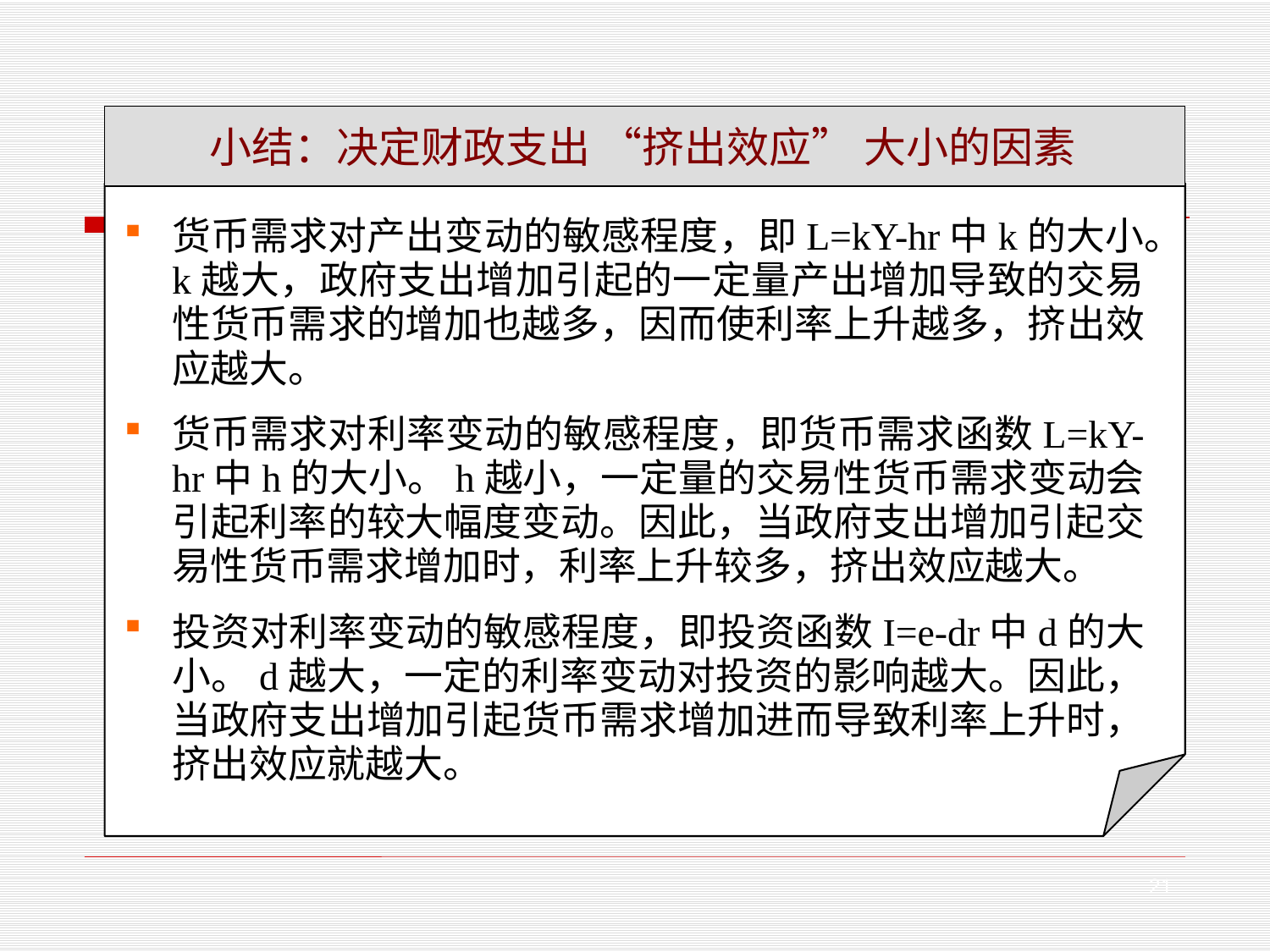

小结：决定财政支出 “挤出效应” 大小的因素

货币需求对产出变动的敏感程度，即L=kY-hr中k的大小。k越大，政府支出增加引起的一定量产出增加导致的交易性货币需求的增加也越多，因而使利率上升越多，挤出效应越大。
货币需求对利率变动的敏感程度，即货币需求函数L=kY-hr中h的大小。h越小，一定量的交易性货币需求变动会引起利率的较大幅度变动。因此，当政府支出增加引起交易性货币需求增加时，利率上升较多，挤出效应越大。
投资对利率变动的敏感程度，即投资函数I=e-dr中d的大小。d越大，一定的利率变动对投资的影响越大。因此，当政府支出增加引起货币需求增加进而导致利率上升时，挤出效应就越大。
21